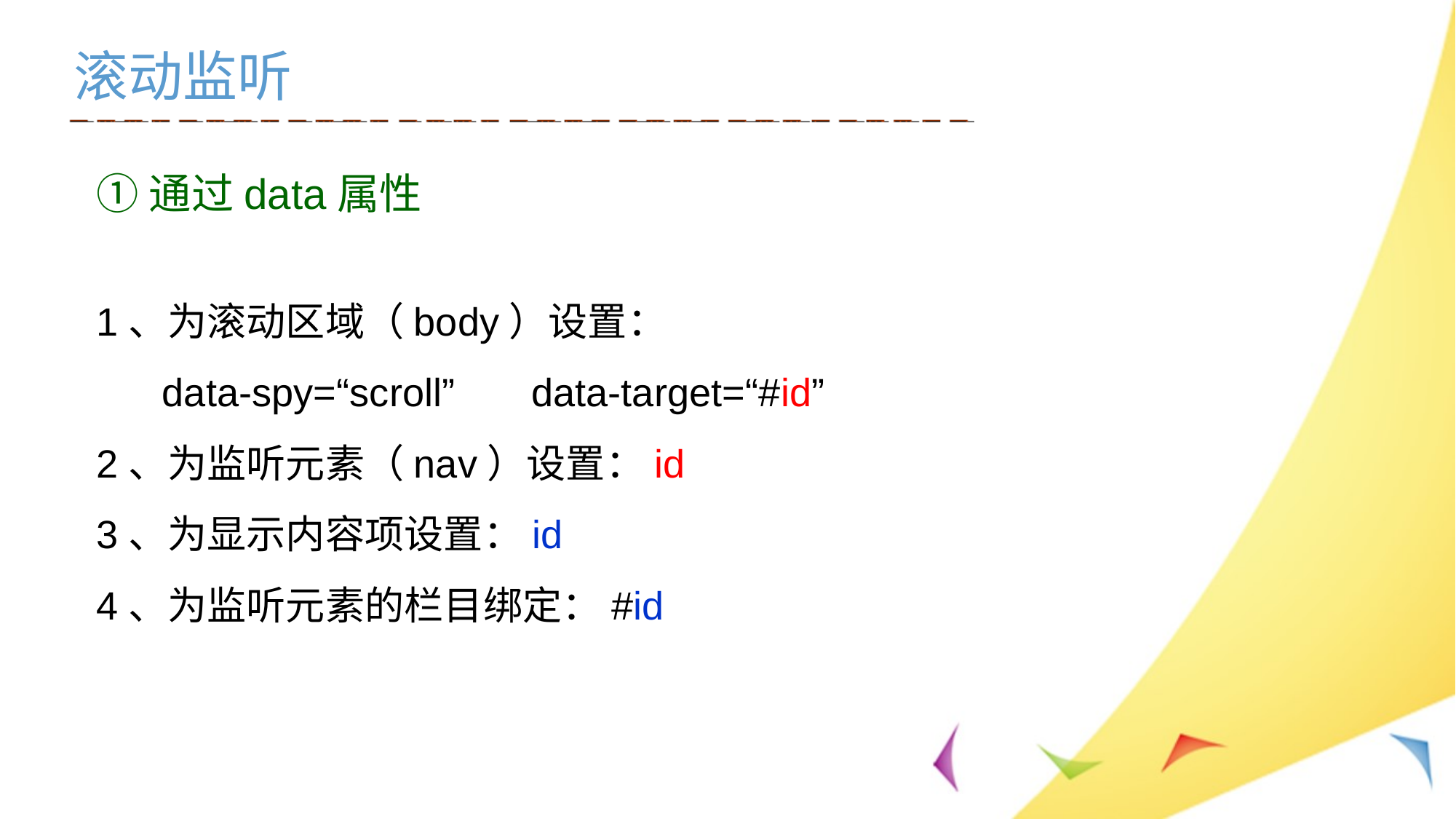

滚动监听
①通过data属性
1、为滚动区域（body）设置：
      data-spy=“scroll”       data-target=“#id”
2、为监听元素（nav）设置：id
3、为显示内容项设置：id
4、为监听元素的栏目绑定：#id